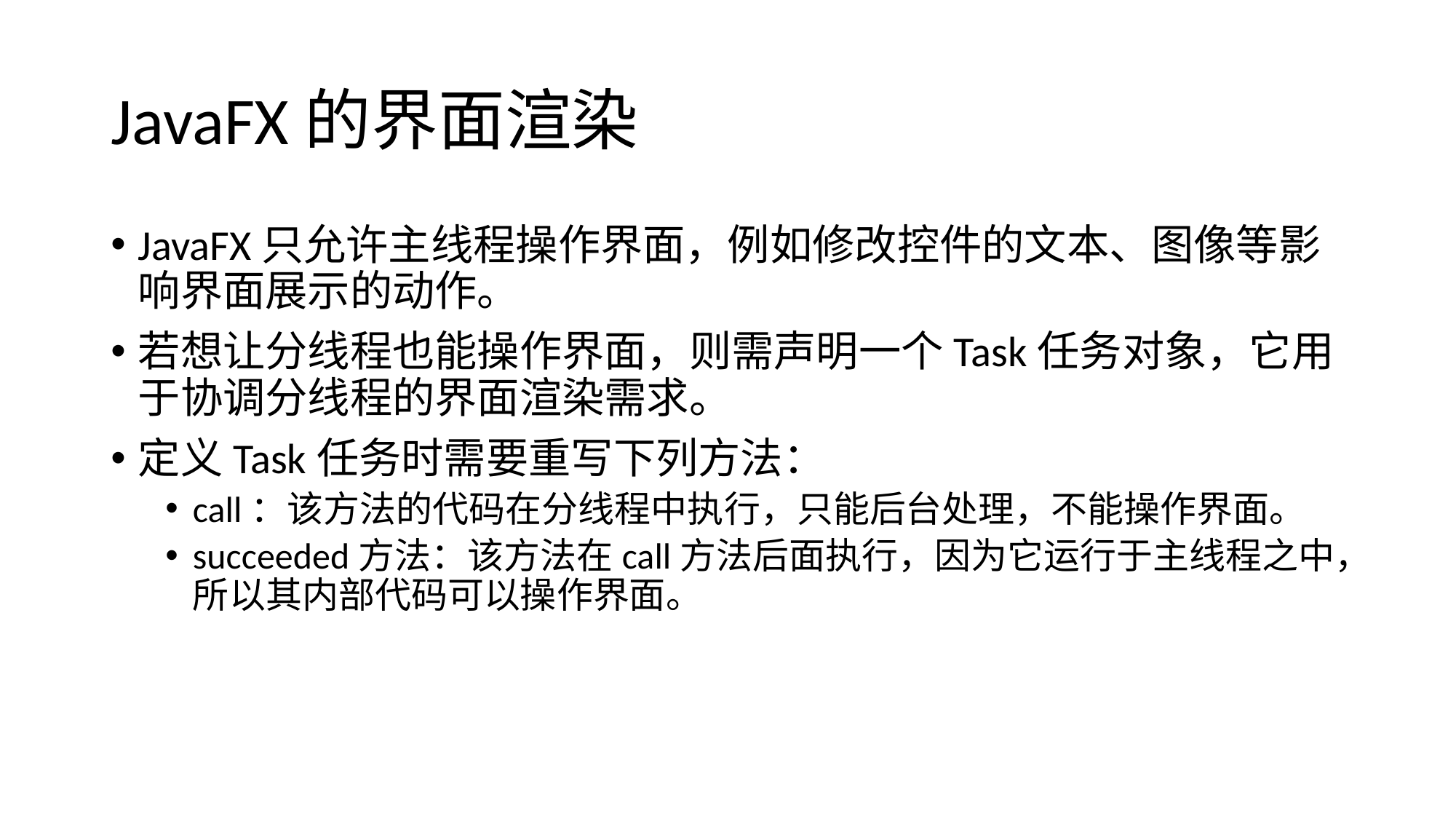

# JavaFX的界面渲染
JavaFX只允许主线程操作界面，例如修改控件的文本、图像等影响界面展示的动作。
若想让分线程也能操作界面，则需声明一个Task任务对象，它用于协调分线程的界面渲染需求。
定义Task任务时需要重写下列方法：
call：该方法的代码在分线程中执行，只能后台处理，不能操作界面。
succeeded方法：该方法在call方法后面执行，因为它运行于主线程之中，所以其内部代码可以操作界面。